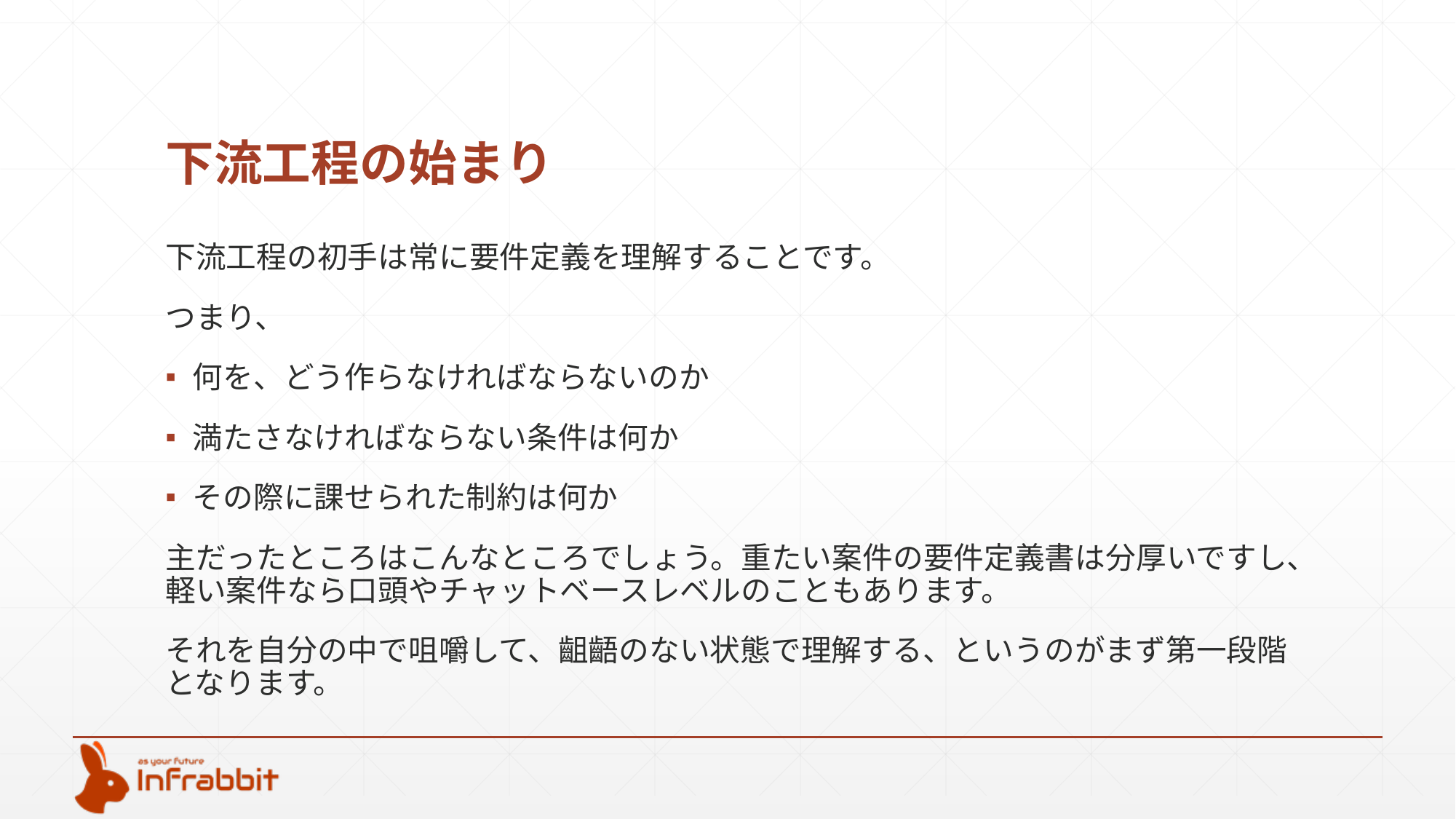

# 下流工程の始まり
下流工程の初手は常に要件定義を理解することです。
つまり、
何を、どう作らなければならないのか
満たさなければならない条件は何か
その際に課せられた制約は何か
主だったところはこんなところでしょう。重たい案件の要件定義書は分厚いですし、軽い案件なら口頭やチャットベースレベルのこともあります。
それを自分の中で咀嚼して、齟齬のない状態で理解する、というのがまず第一段階となります。